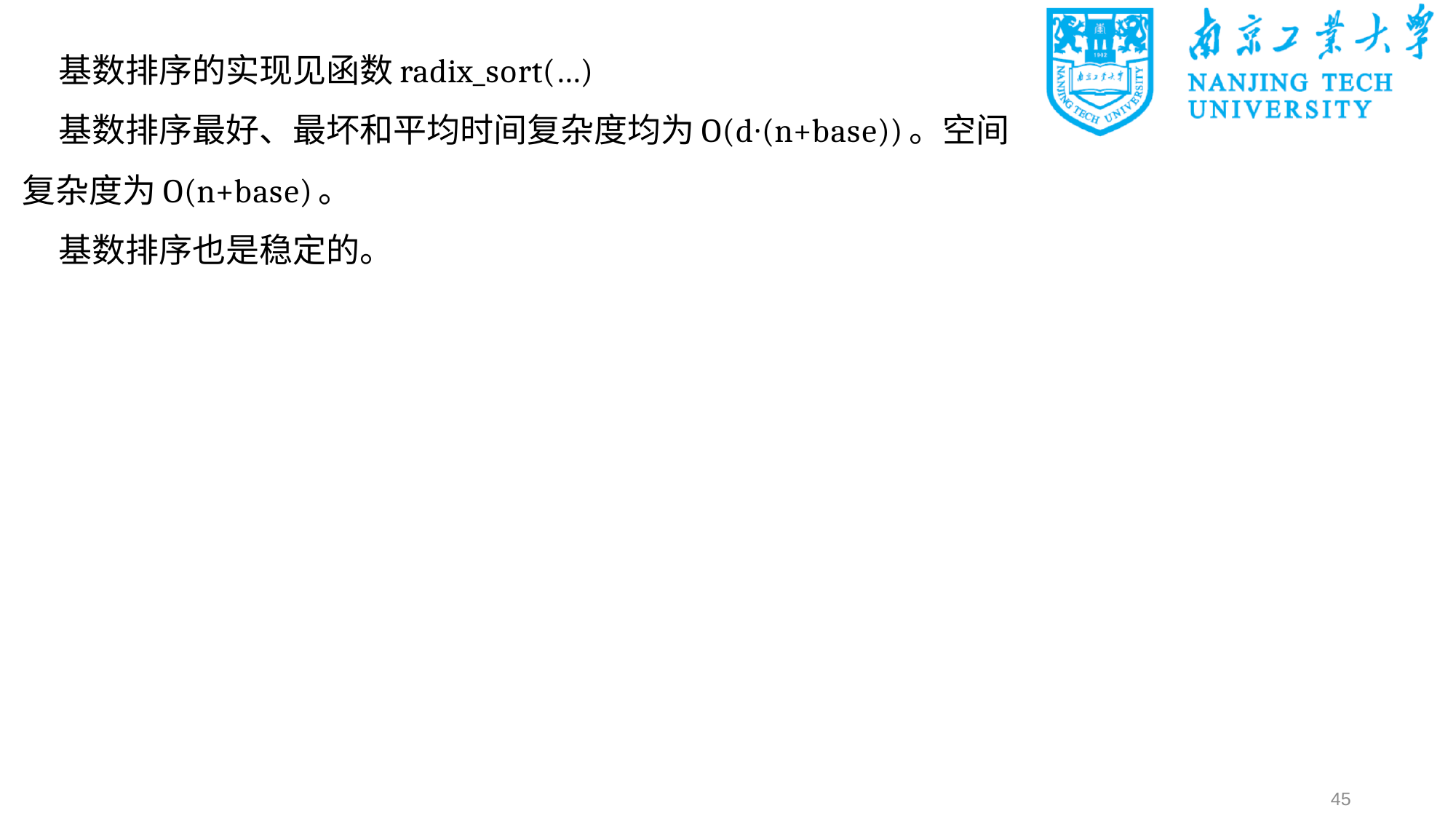

基数排序的实现见函数radix_sort(…)
基数排序最好、最坏和平均时间复杂度均为O(d∙(n+base))。空间复杂度为O(n+base)。
基数排序也是稳定的。
45